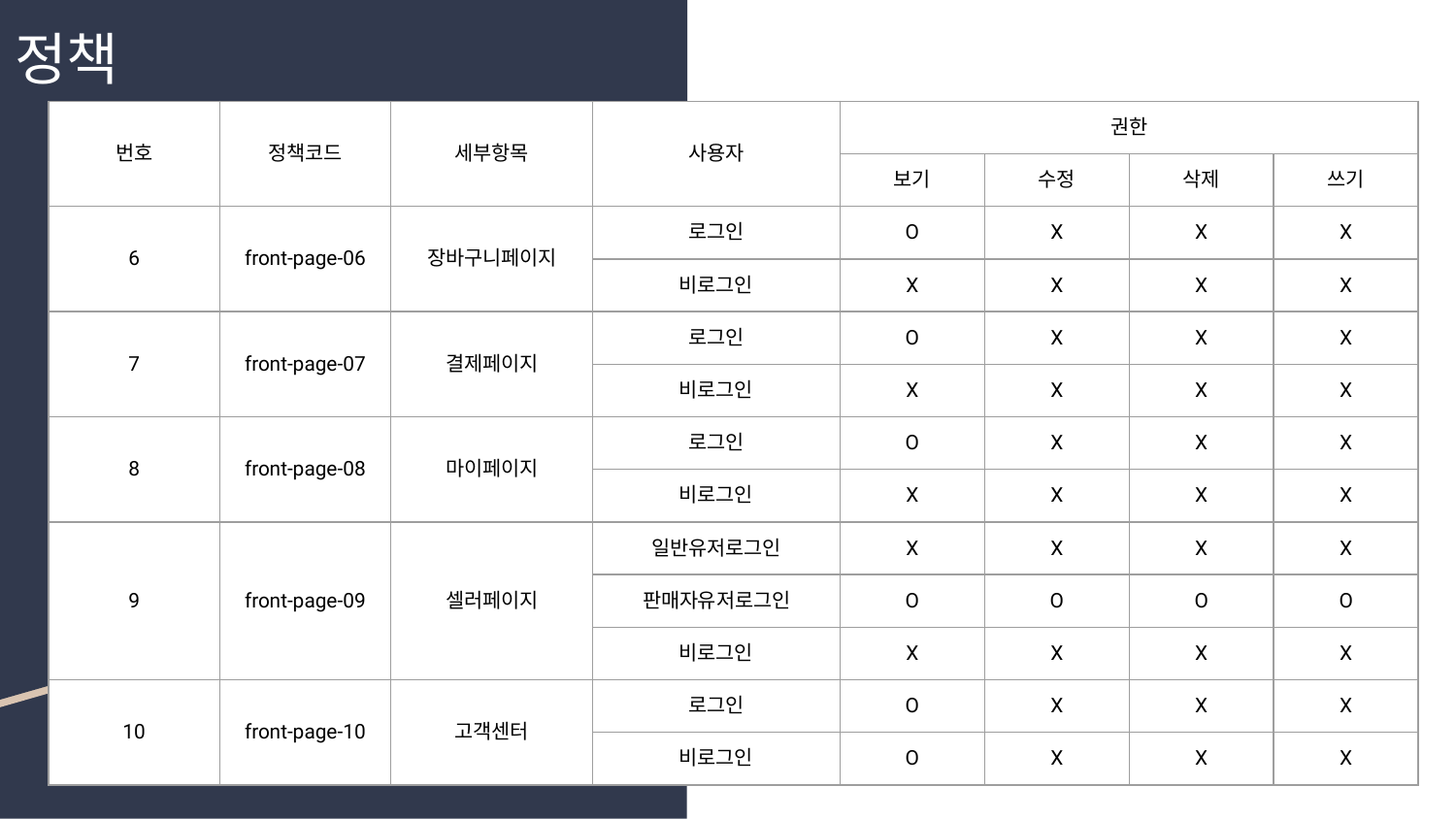

# 정책

| 번호 | 정책코드 | 세부항목 | 사용자 | 권한 |  |  |  |
| --- | --- | --- | --- | --- | --- | --- | --- |
|  |  |  |  | 보기 | 수정 | 삭제 | 쓰기 |
| 6 | front-page-06 | 장바구니페이지 | 로그인 | O | X | X | X |
|  |  |  | 비로그인 | X | X | X | X |
| 7 | front-page-07 | 결제페이지 | 로그인 | O | X | X | X |
|  |  |  | 비로그인 | X | X | X | X |
| 8 | front-page-08 | 마이페이지 | 로그인 | O | X | X | X |
|  |  |  | 비로그인 | X | X | X | X |
| 9 | front-page-09 | 셀러페이지 | 일반유저로그인 | X | X | X | X |
|  |  |  | 판매자유저로그인 | O | O | O | O |
|  |  |  | 비로그인 | X | X | X | X |
| 10 | front-page-10 | 고객센터 | 로그인 | O | X | X | X |
|  |  |  | 비로그인 | O | X | X | X |